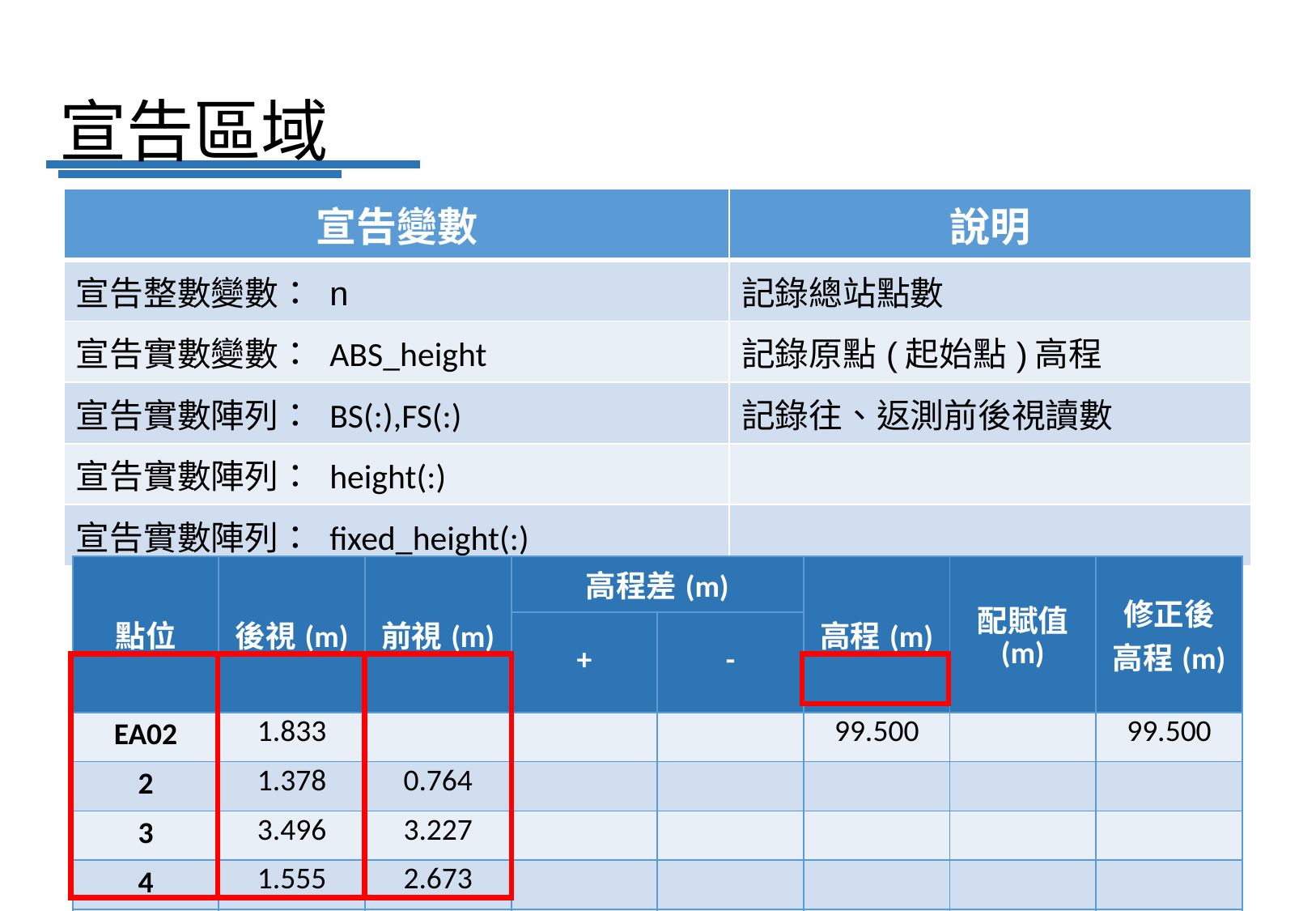

# 宣告區域

| 宣告變數 | 說明 |
| --- | --- |
| 宣告整數變數： n | 記錄總站點數 |
| 宣告實數變數： ABS\_height | 記錄原點(起始點)高程 |
| 宣告實數陣列： BS(:),FS(:) | 記錄往、返測前後視讀數 |
| 宣告實數陣列： height(:) |  |
| 宣告實數陣列： fixed\_height(:) |  |
| 點位 | 後視(m) | 前視(m) | 高程差(m) |  | 高程(m) | 配賦值 (m) | 修正後 高程(m) |
| --- | --- | --- | --- | --- | --- | --- | --- |
|  |  |  | + | - |  |  |  |
| EA02 | 1.833 |  |  |  | 99.500 |  | 99.500 |
| 2 | 1.378 | 0.764 |  |  |  |  |  |
| 3 | 3.496 | 3.227 |  |  |  |  |  |
| 4 | 1.555 | 2.673 |  |  |  |  |  |
| n | ……. | …… |  |  |  |  |  |